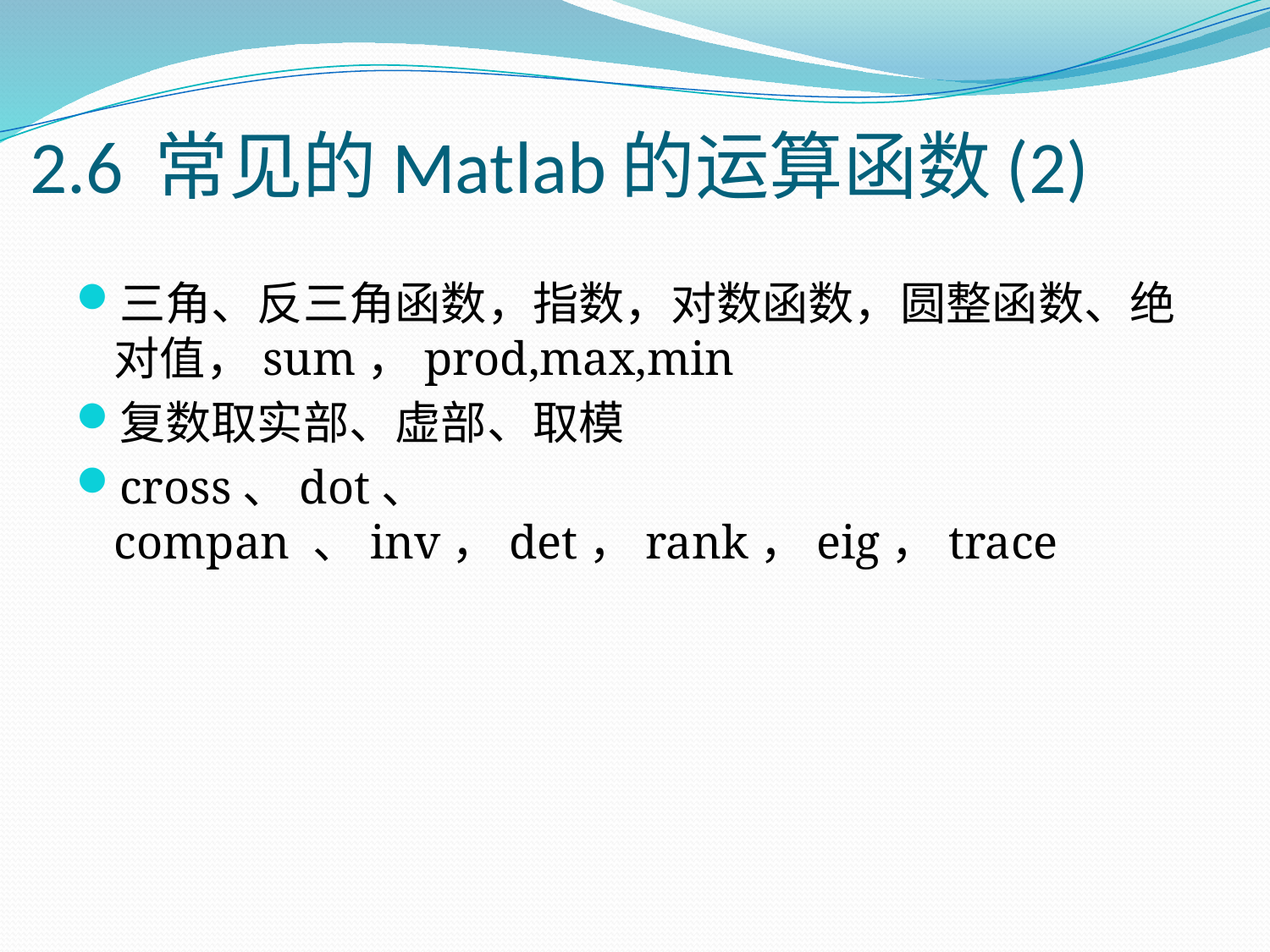

# 2.6 常见的Matlab的运算函数(2)
三角、反三角函数，指数，对数函数，圆整函数、绝对值，sum，prod,max,min
复数取实部、虚部、取模
cross、dot、 compan 、inv，det，rank，eig，trace